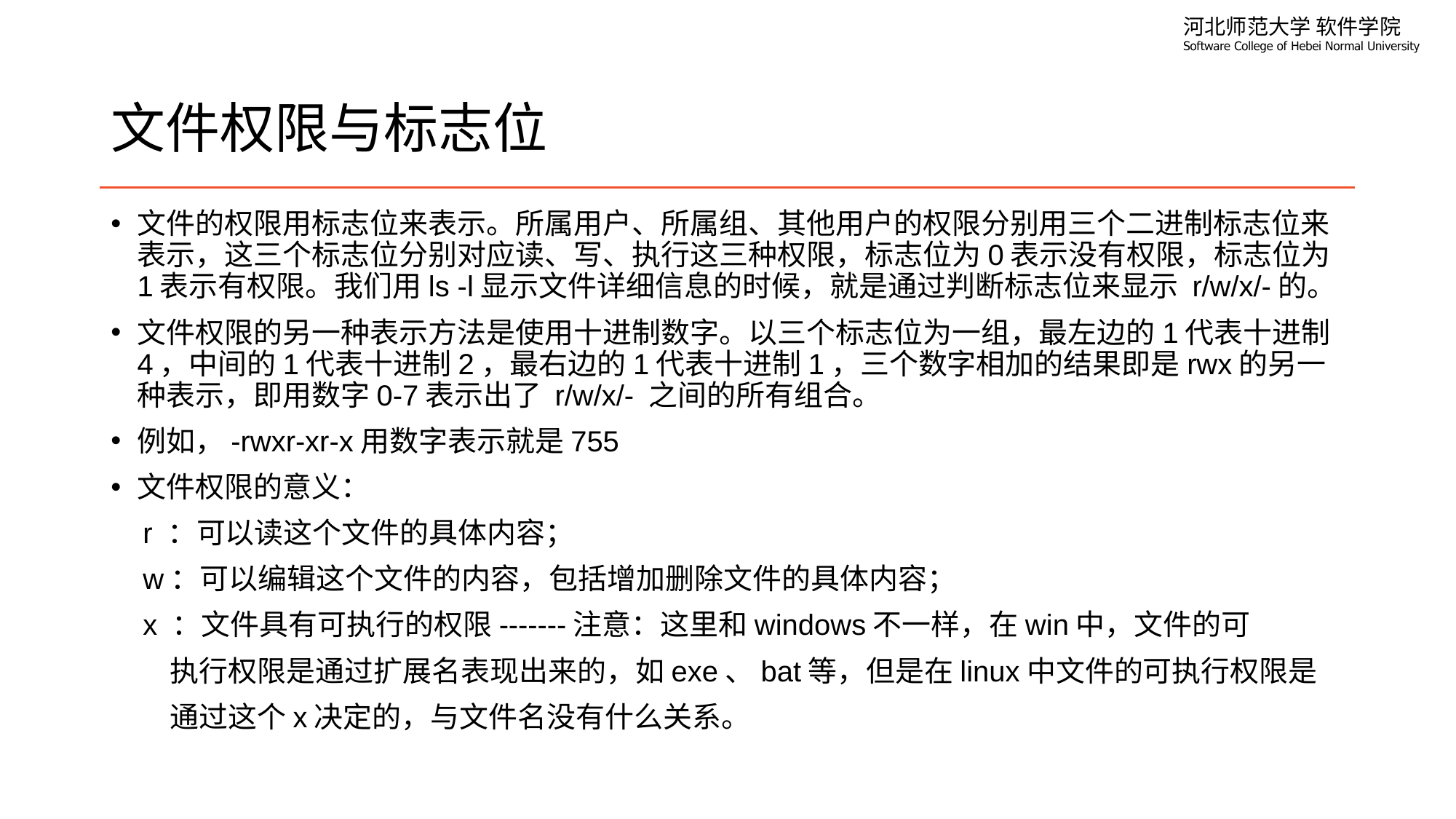

# 文件权限与标志位
文件的权限用标志位来表示。所属用户、所属组、其他用户的权限分别用三个二进制标志位来表示，这三个标志位分别对应读、写、执行这三种权限，标志位为0表示没有权限，标志位为1表示有权限。我们用ls -l显示文件详细信息的时候，就是通过判断标志位来显示 r/w/x/-的。
文件权限的另一种表示方法是使用十进制数字。以三个标志位为一组，最左边的1代表十进制4，中间的1代表十进制2，最右边的1代表十进制1，三个数字相加的结果即是rwx的另一种表示，即用数字0-7表示出了 r/w/x/- 之间的所有组合。
例如，-rwxr-xr-x用数字表示就是755
文件权限的意义：
    r ：可以读这个文件的具体内容；
    w：可以编辑这个文件的内容，包括增加删除文件的具体内容；
    x ：文件具有可执行的权限-------注意：这里和windows不一样，在win中，文件的可
        执行权限是通过扩展名表现出来的，如exe、bat等，但是在linux中文件的可执行权限是
        通过这个x决定的，与文件名没有什么关系。